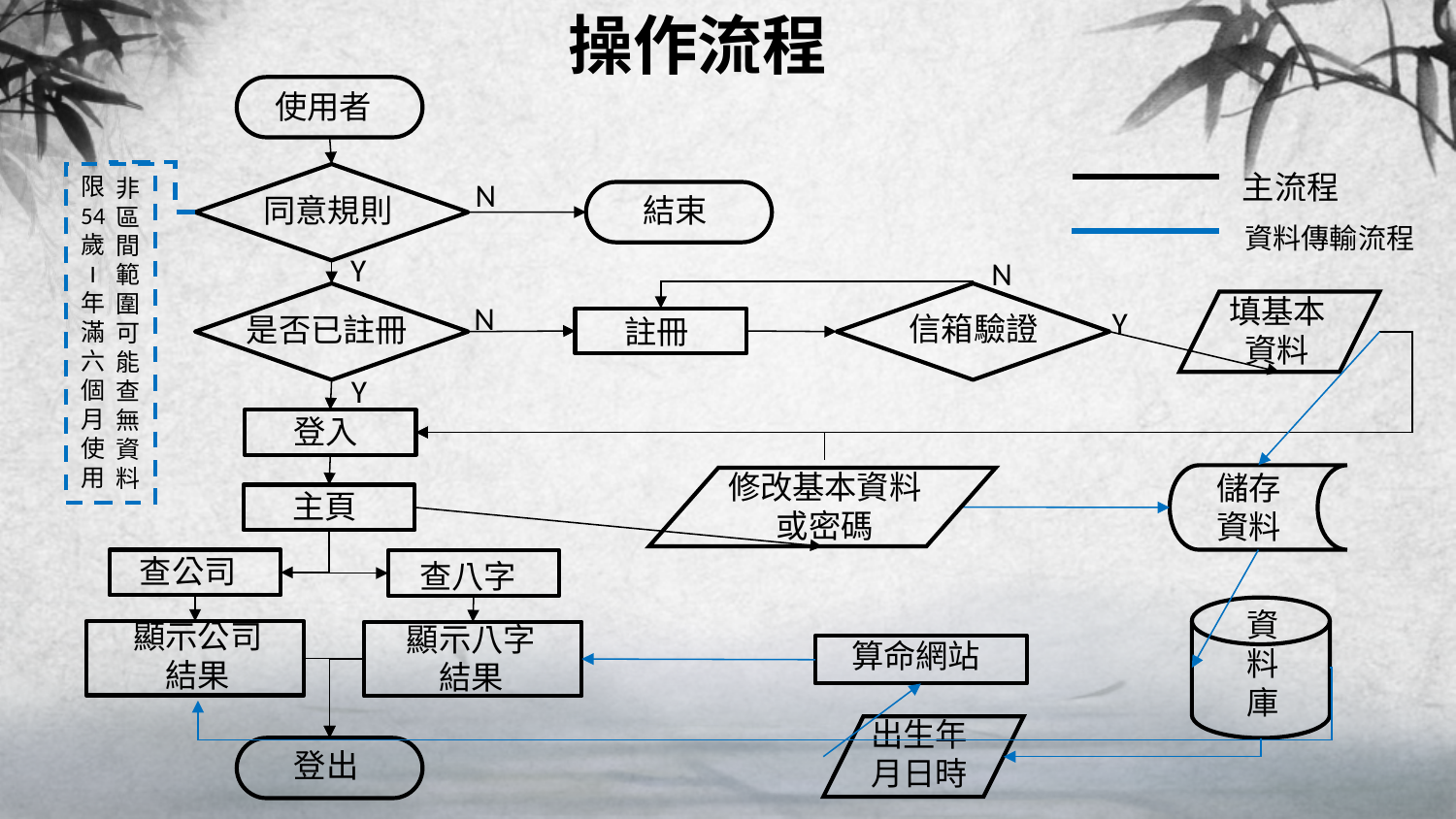

操作流程

使用者
主流程

同意規則
限
54
歲
I
年
滿
六
個
月
使
用
非
區
間
範
圍
可
能
查
無
資
料
N

結束
資料傳輸流程
Y
N

是否已註冊

信箱驗證
填基本
資料

N
Y
註冊

Y
登入

修改基本資料
或密碼

儲存
資料

主頁

查公司

查八字

資
料
庫
顯示公司
結果

顯示八字
結果

算命網站

出生年
月日時

登出